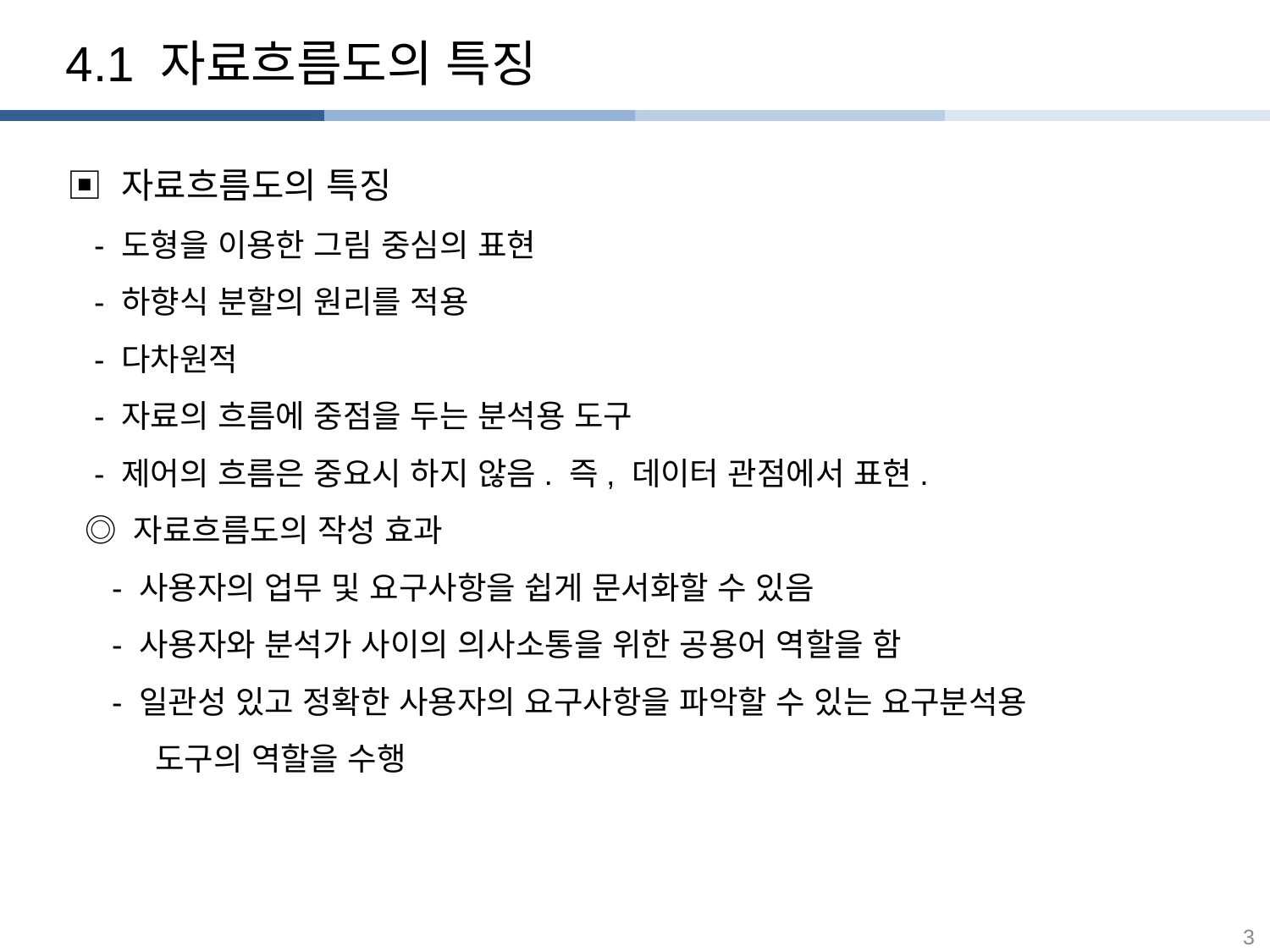

4.1 자료흐름도의 특징
▣ 자료흐름도의 특징
   - 도형을 이용한 그림 중심의 표현
   - 하향식 분할의 원리를 적용
   - 다차원적
   - 자료의 흐름에 중점을 두는 분석용 도구
   - 제어의 흐름은 중요시 하지 않음. 즉, 데이터 관점에서 표현.
  ◎ 자료흐름도의 작성 효과
     - 사용자의 업무 및 요구사항을 쉽게 문서화할 수 있음
     - 사용자와 분석가 사이의 의사소통을 위한 공용어 역할을 함
     - 일관성 있고 정확한 사용자의 요구사항을 파악할 수 있는 요구분석용
         도구의 역할을 수행

3